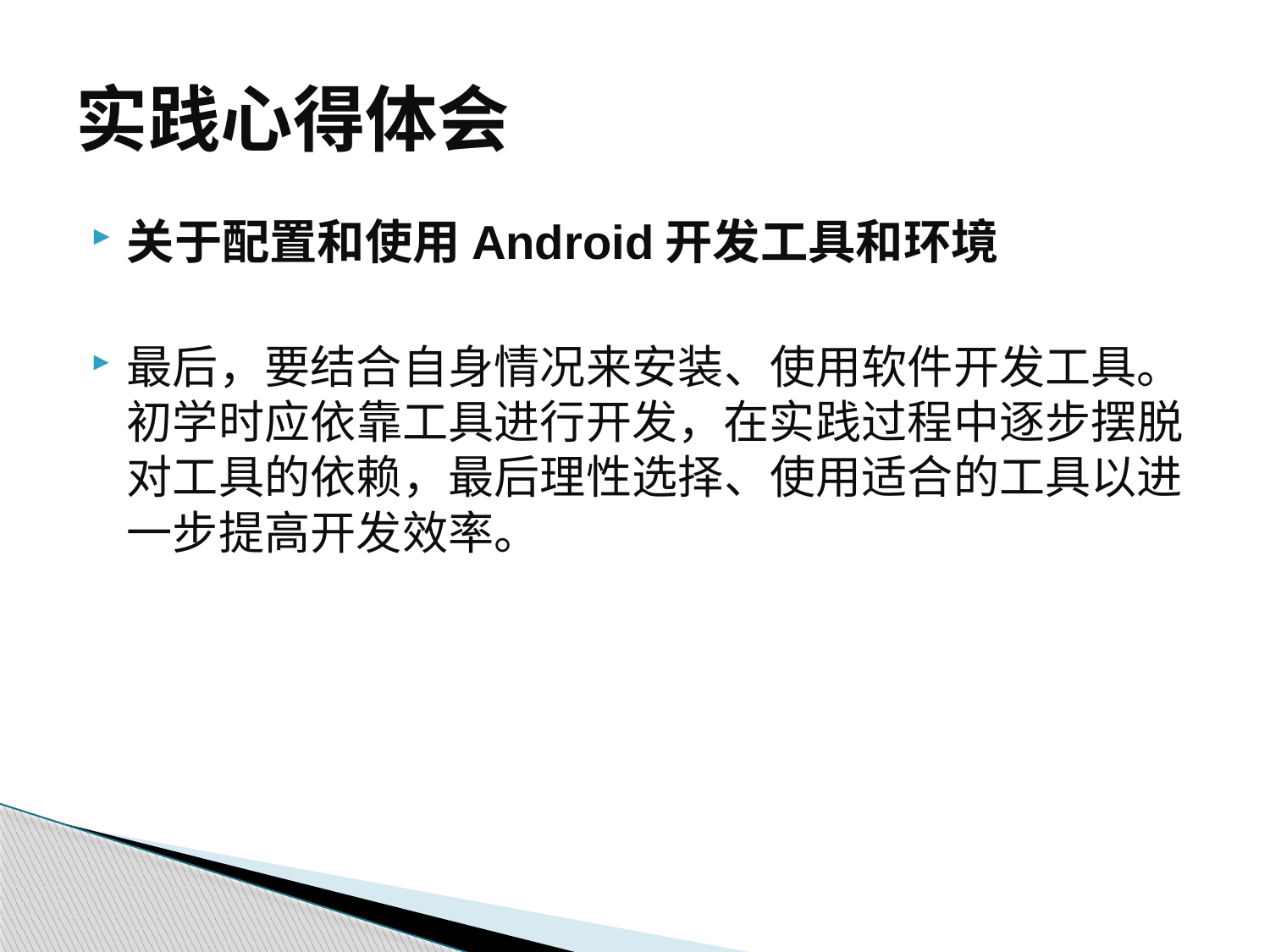

# 实践心得体会
关于配置和使用Android开发工具和环境

最后，要结合自身情况来安装、使用软件开发工具。初学时应依靠工具进行开发，在实践过程中逐步摆脱对工具的依赖，最后理性选择、使用适合的工具以进一步提高开发效率。